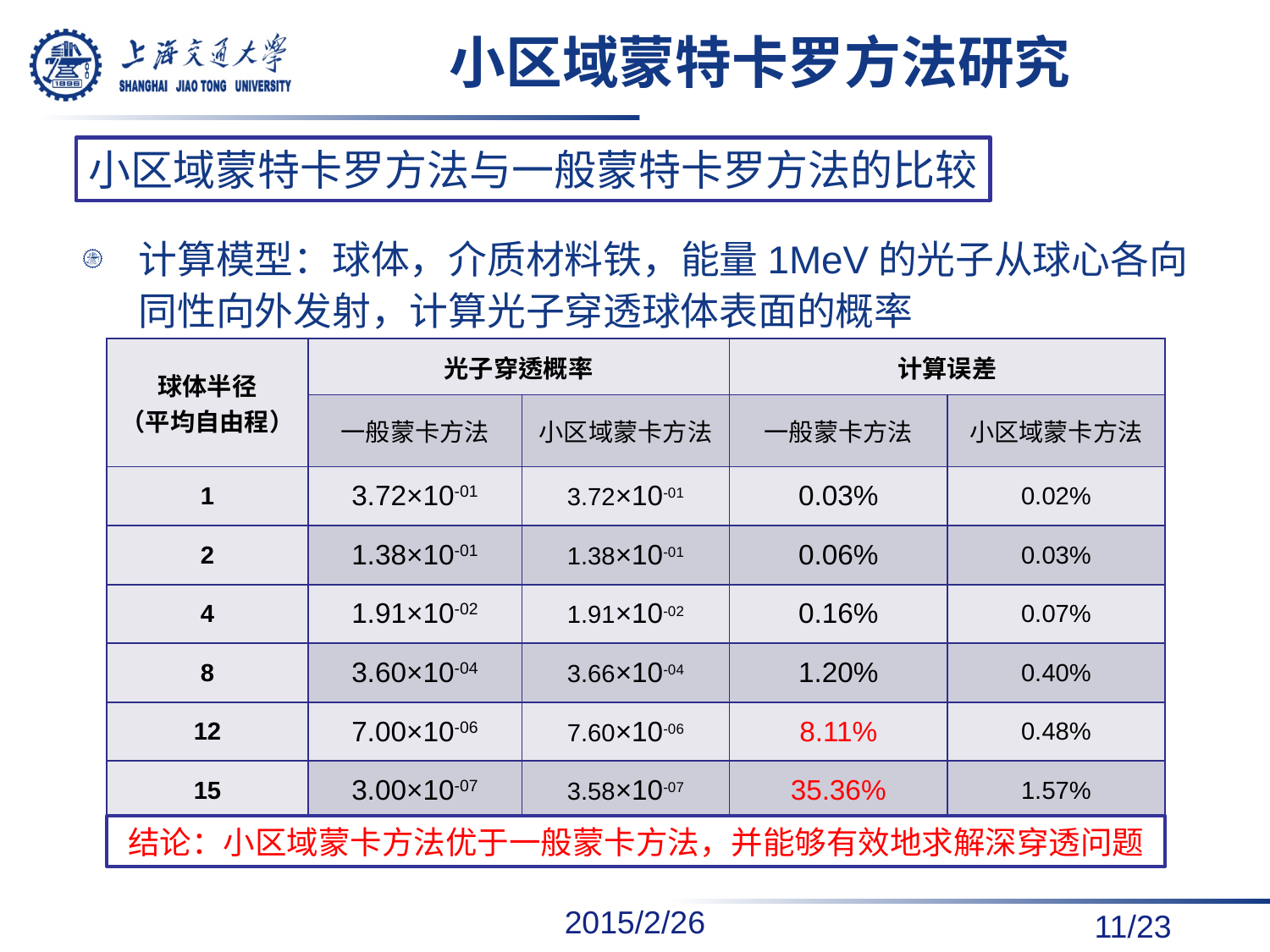

# 小区域蒙特卡罗方法研究
小区域蒙特卡罗方法与一般蒙特卡罗方法的比较
计算模型：球体，介质材料铁，能量1MeV的光子从球心各向同性向外发射，计算光子穿透球体表面的概率
| 球体半径 （平均自由程） | 光子穿透概率 |  | 计算误差 |  |
| --- | --- | --- | --- | --- |
|  | 一般蒙卡方法 | 小区域蒙卡方法 | 一般蒙卡方法 | 小区域蒙卡方法 |
| 1 | 3.72×10-01 | 3.72×10-01 | 0.03% | 0.02% |
| 2 | 1.38×10-01 | 1.38×10-01 | 0.06% | 0.03% |
| 4 | 1.91×10-02 | 1.91×10-02 | 0.16% | 0.07% |
| 8 | 3.60×10-04 | 3.66×10-04 | 1.20% | 0.40% |
| 12 | 7.00×10-06 | 7.60×10-06 | 8.11% | 0.48% |
| 15 | 3.00×10-07 | 3.58×10-07 | 35.36% | 1.57% |
结论：小区域蒙卡方法优于一般蒙卡方法，并能够有效地求解深穿透问题